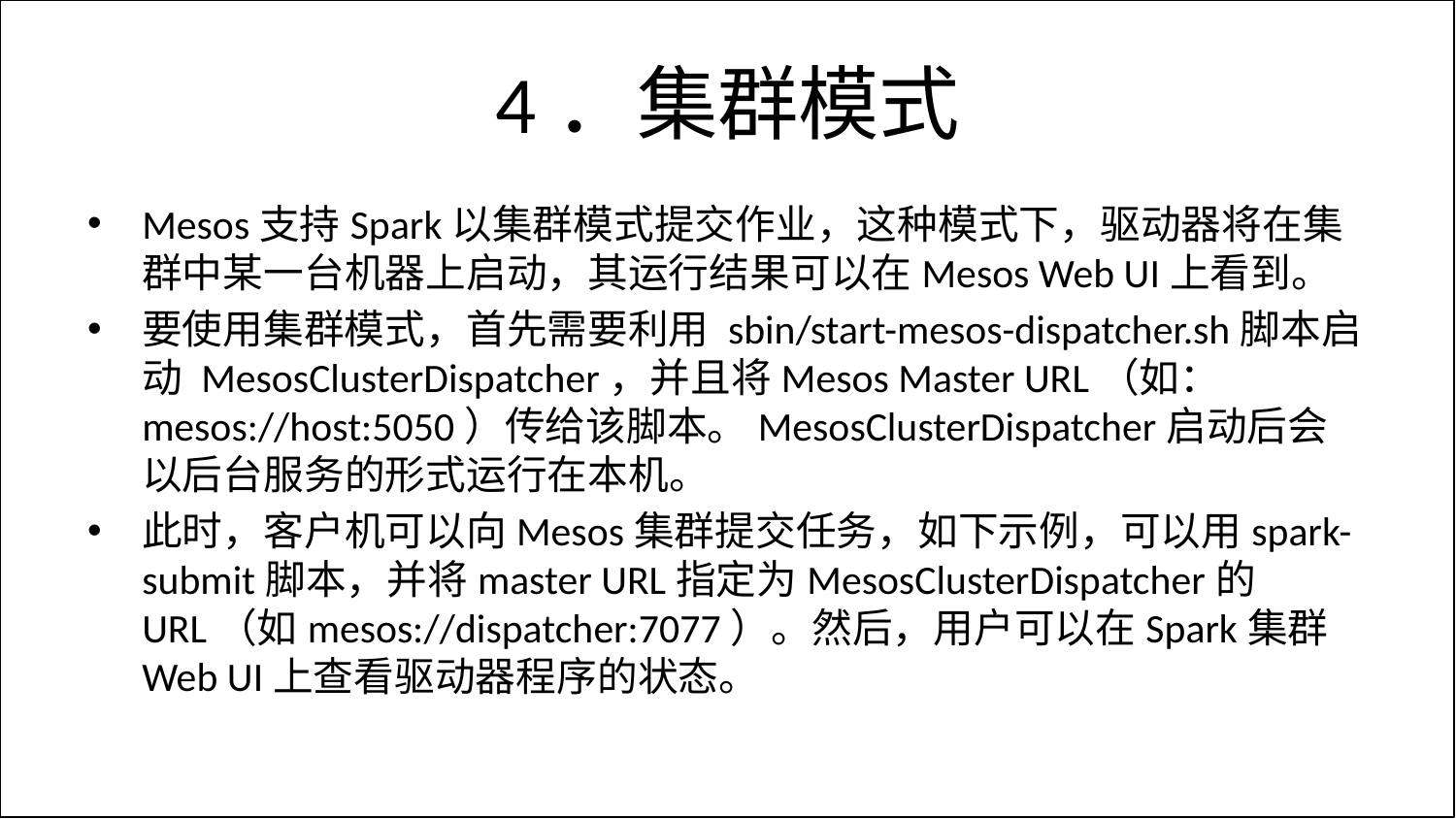

# 4．集群模式
Mesos支持Spark以集群模式提交作业，这种模式下，驱动器将在集群中某一台机器上启动，其运行结果可以在Mesos Web UI上看到。
要使用集群模式，首先需要利用 sbin/start-mesos-dispatcher.sh脚本启动 MesosClusterDispatcher，并且将Mesos Master URL（如：mesos://host:5050）传给该脚本。MesosClusterDispatcher启动后会以后台服务的形式运行在本机。
此时，客户机可以向Mesos集群提交任务，如下示例，可以用spark-submit脚本，并将master URL指定为MesosClusterDispatcher的URL（如mesos://dispatcher:7077）。然后，用户可以在Spark集群Web UI上查看驱动器程序的状态。